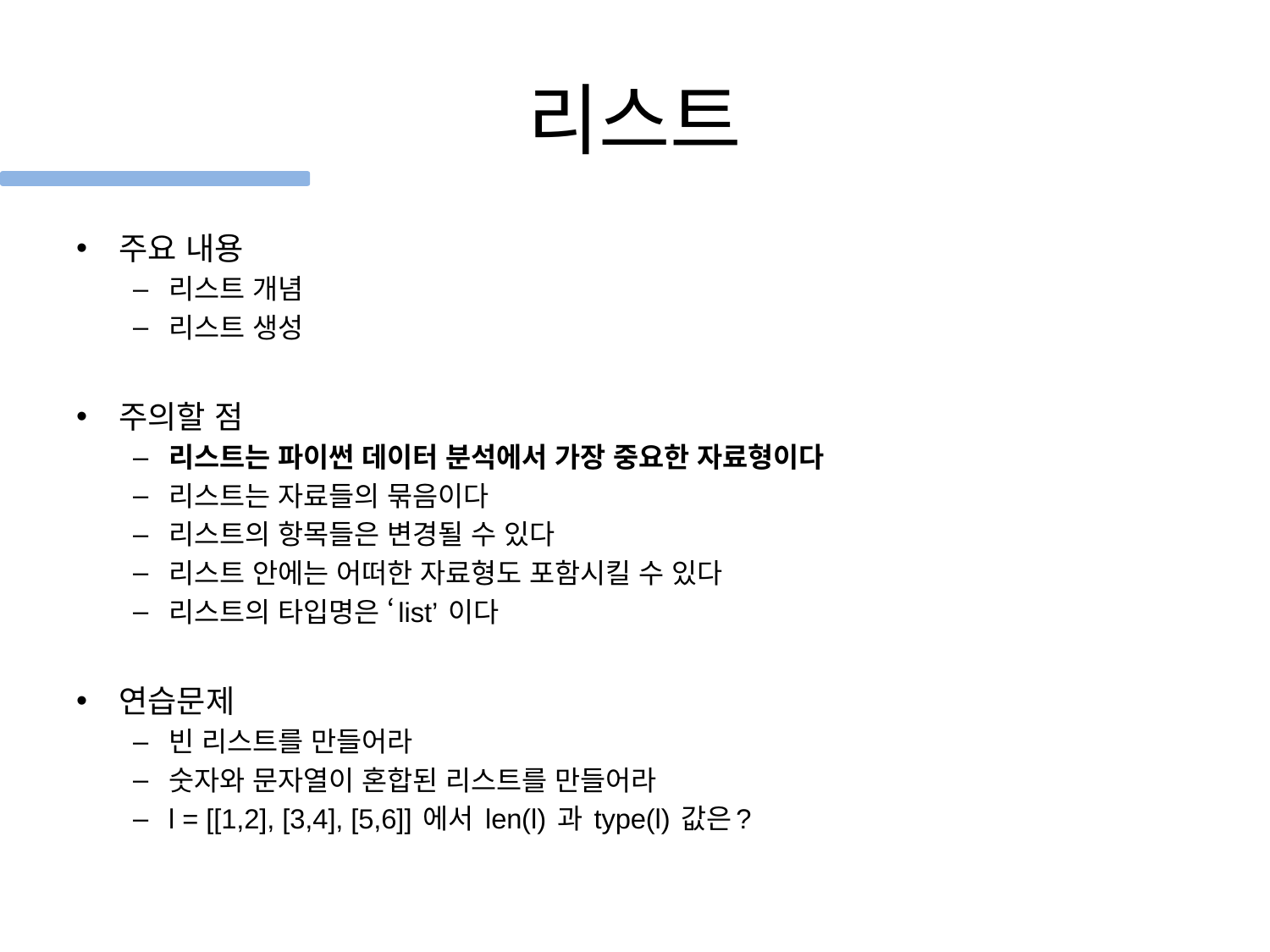

# 리스트

주요 내용
리스트 개념
리스트 생성

주의할 점
리스트는 파이썬 데이터 분석에서 가장 중요한 자료형이다
리스트는 자료들의 묶음이다
리스트의 항목들은 변경될 수 있다
리스트 안에는 어떠한 자료형도 포함시킬 수 있다
리스트의 타입명은 ‘list’ 이다

연습문제
빈 리스트를 만들어라
숫자와 문자열이 혼합된 리스트를 만들어라
l = [[1,2], [3,4], [5,6]] 에서 len(l) 과 type(l) 값은?